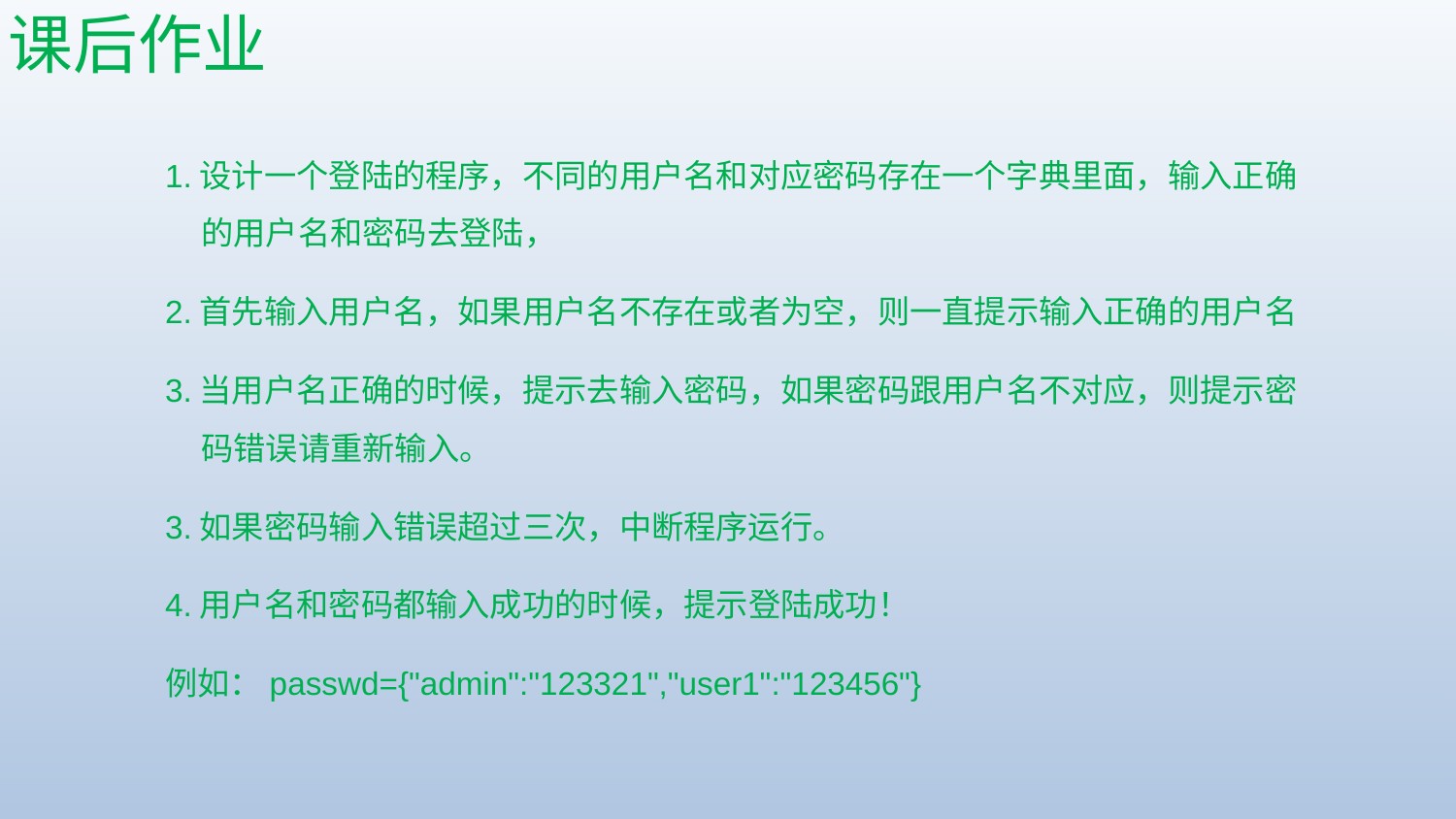

# 课后作业
1.设计一个登陆的程序，不同的用户名和对应密码存在一个字典里面，输入正确的用户名和密码去登陆，
2.首先输入用户名，如果用户名不存在或者为空，则一直提示输入正确的用户名
3.当用户名正确的时候，提示去输入密码，如果密码跟用户名不对应，则提示密码错误请重新输入。
3.如果密码输入错误超过三次，中断程序运行。
4.用户名和密码都输入成功的时候，提示登陆成功！
例如：passwd={"admin":"123321","user1":"123456"}

53